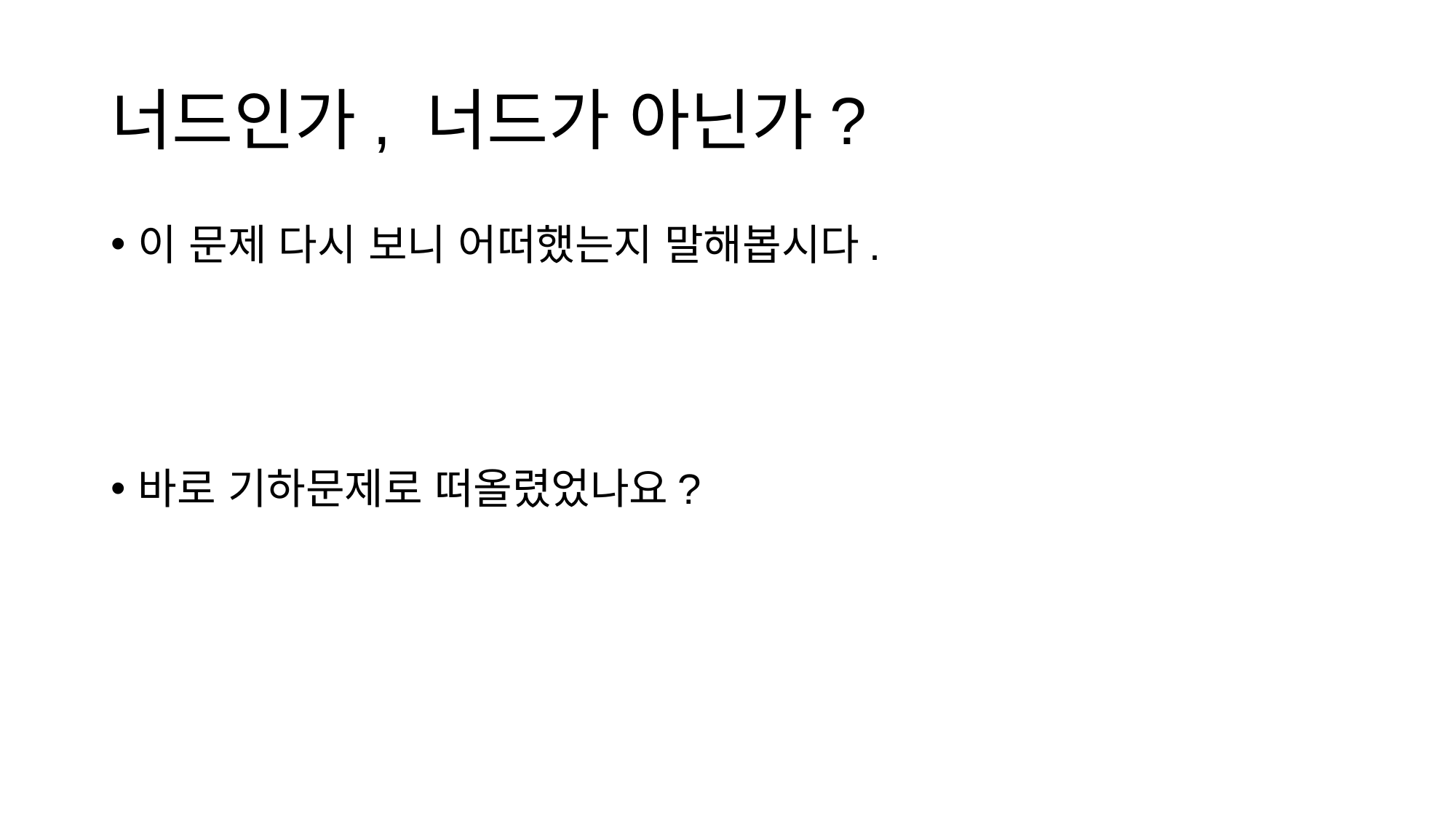

# 너드인가, 너드가 아닌가?
이 문제 다시 보니 어떠했는지 말해봅시다.

바로 기하문제로 떠올렸었나요?